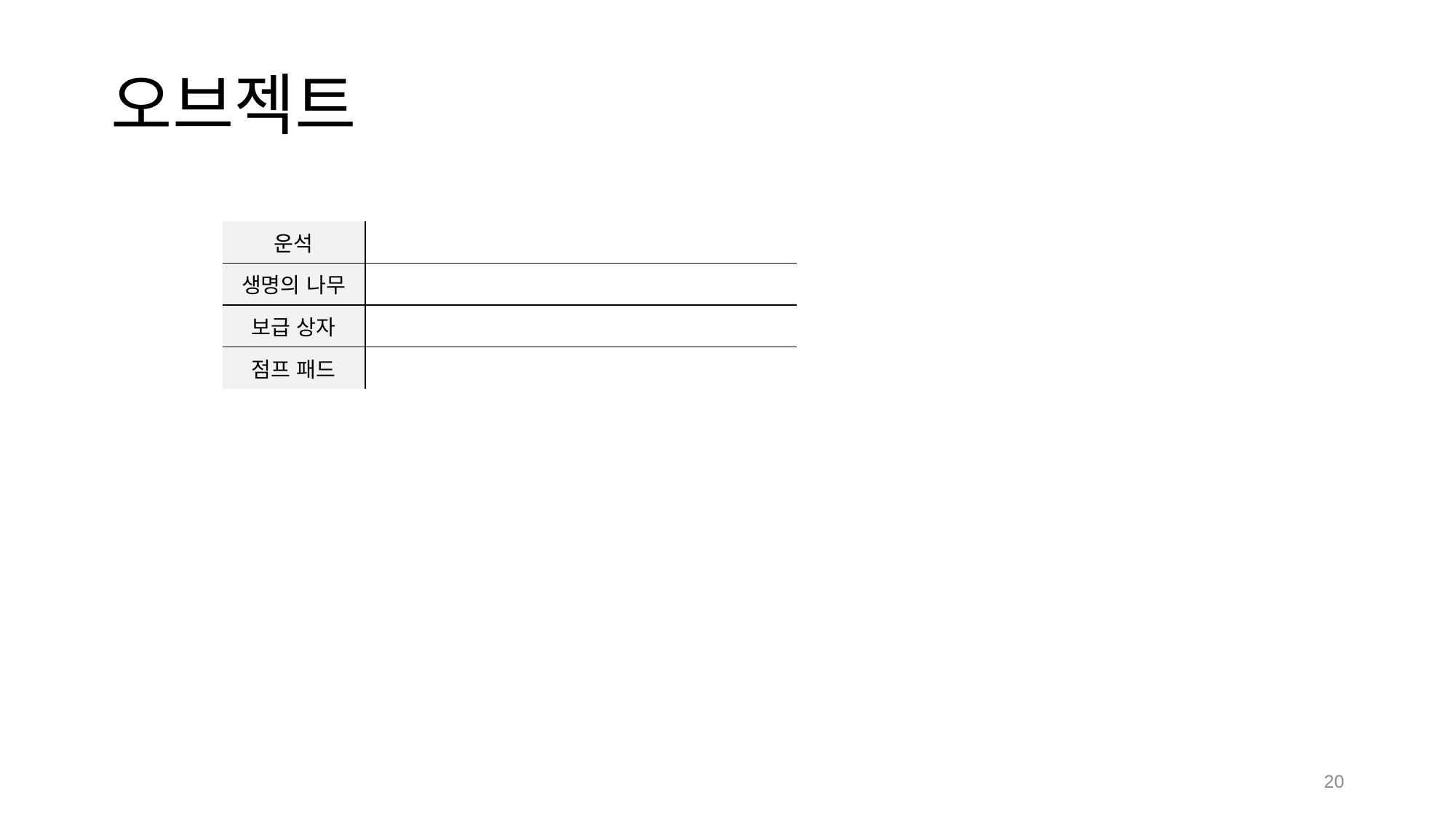

# 오브젝트
| 운석 |  |
| --- | --- |
| 생명의 나무 |  |
| 보급 상자 |  |
| 점프 패드 |  |
20